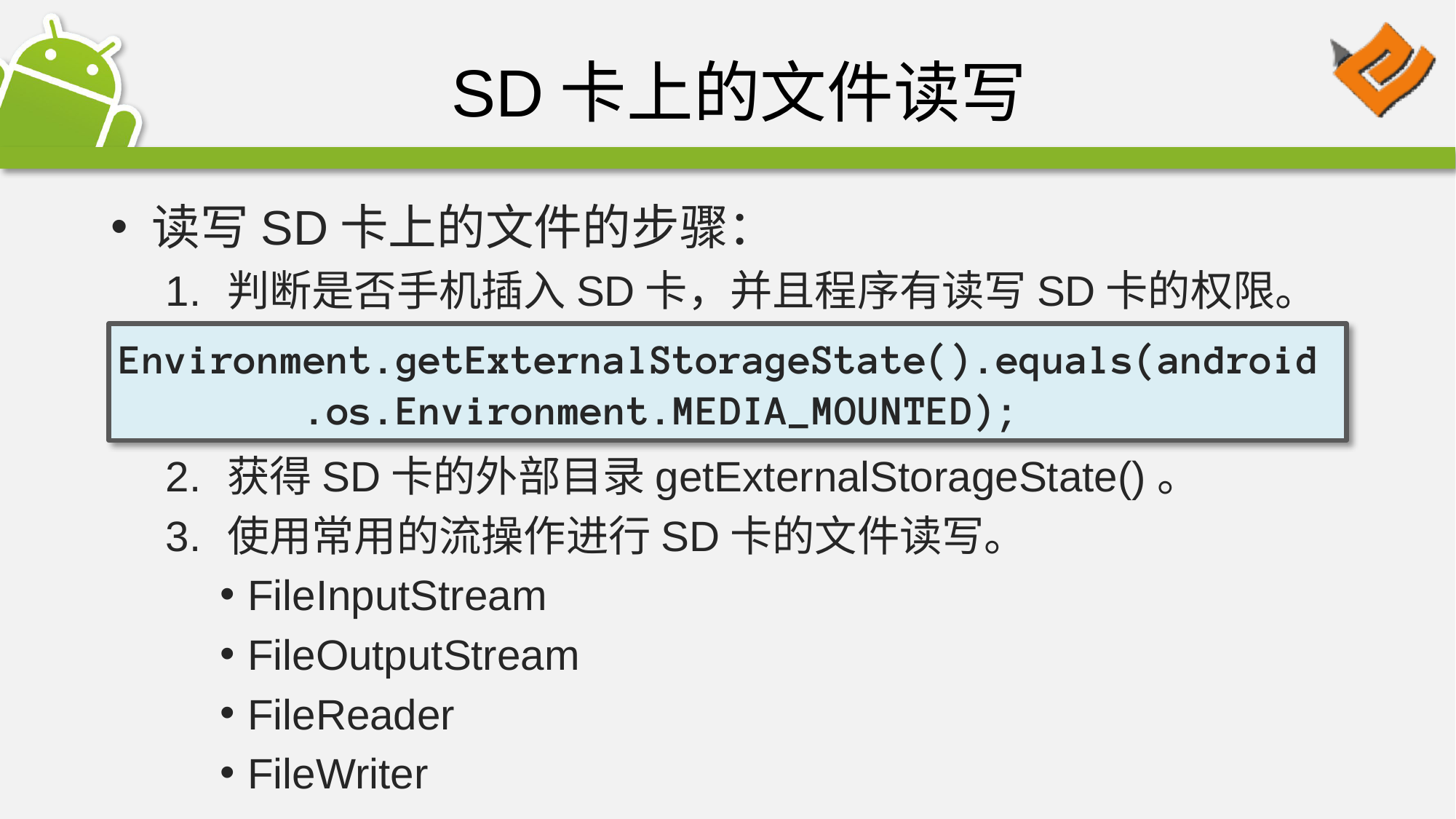

# SD卡上的文件读写
读写SD卡上的文件的步骤：
判断是否手机插入SD卡，并且程序有读写SD卡的权限。
Environment.getExternalStorageState().equals(android
        .os.Environment.MEDIA_MOUNTED);
获得SD卡的外部目录getExternalStorageState()。
使用常用的流操作进行SD卡的文件读写。
FileInputStream
FileOutputStream
FileReader
FileWriter